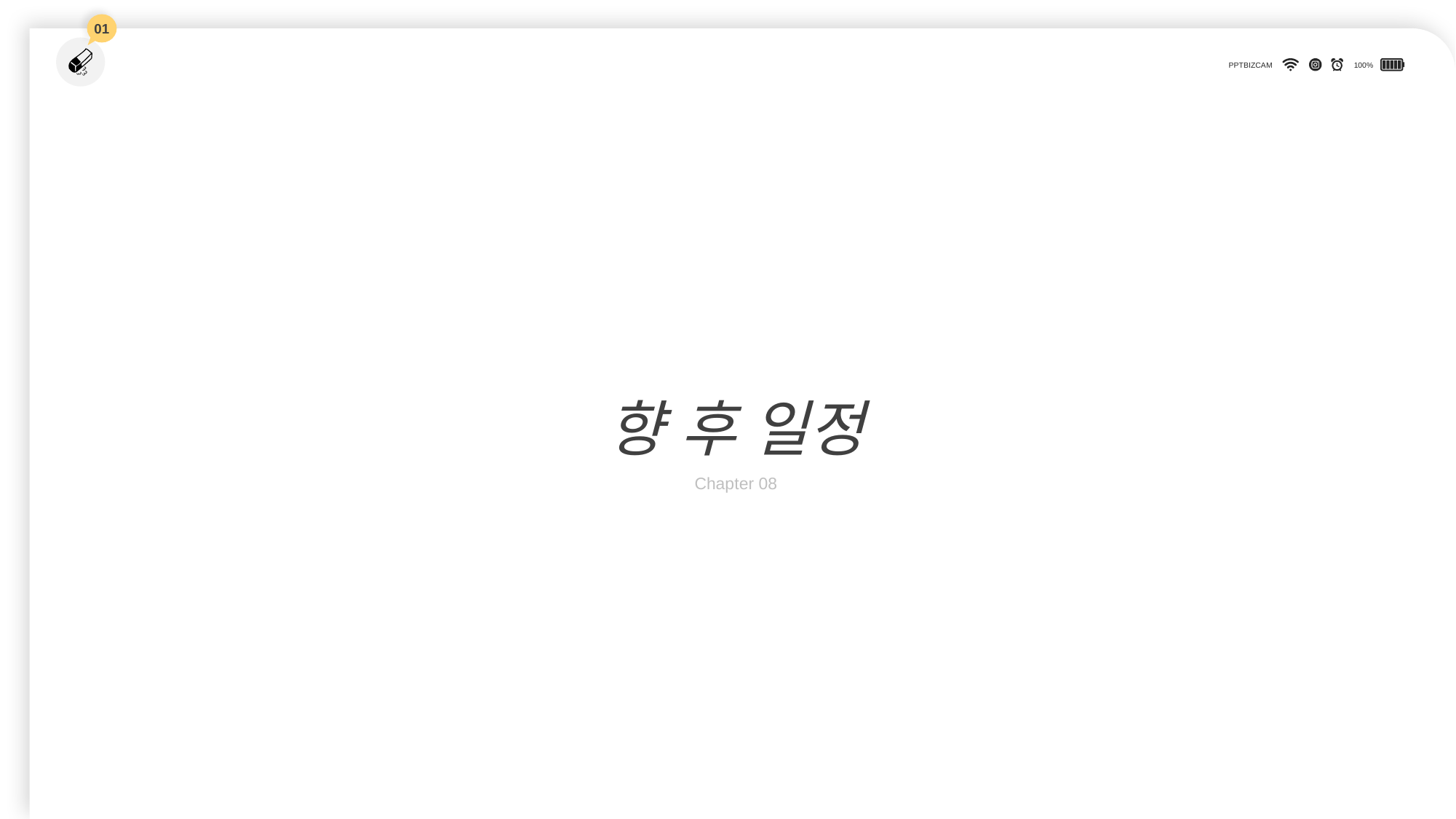

01
향 후 일정
Chapter 08

PPTBIZCAM
100%